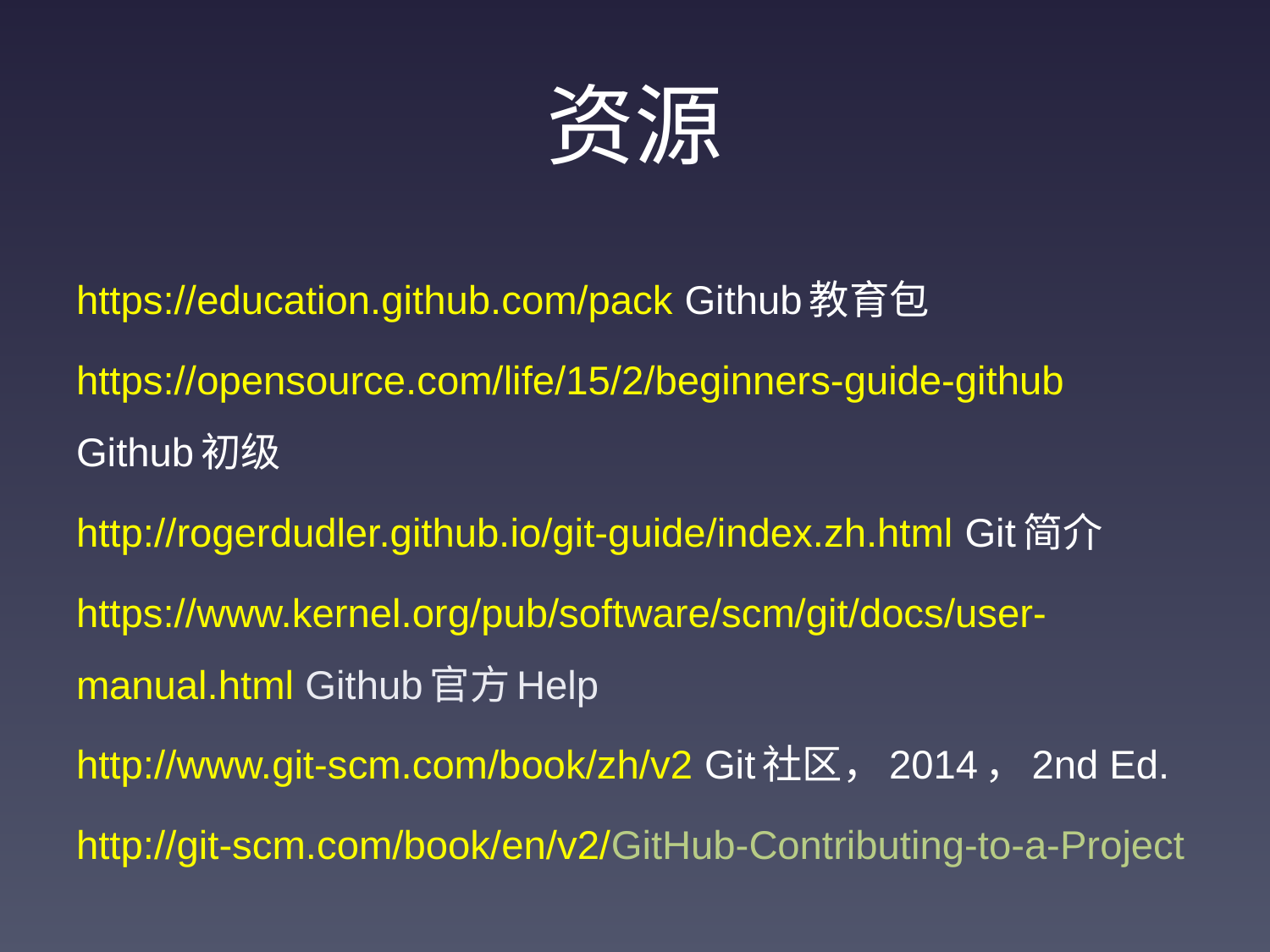

# 资源
https://education.github.com/pack Github教育包
https://opensource.com/life/15/2/beginners-guide-github Github初级
http://rogerdudler.github.io/git-guide/index.zh.html Git简介
https://www.kernel.org/pub/software/scm/git/docs/user-manual.html Github官方Help
http://www.git-scm.com/book/zh/v2 Git社区，2014，2nd Ed.
http://git-scm.com/book/en/v2/GitHub-Contributing-to-a-Project